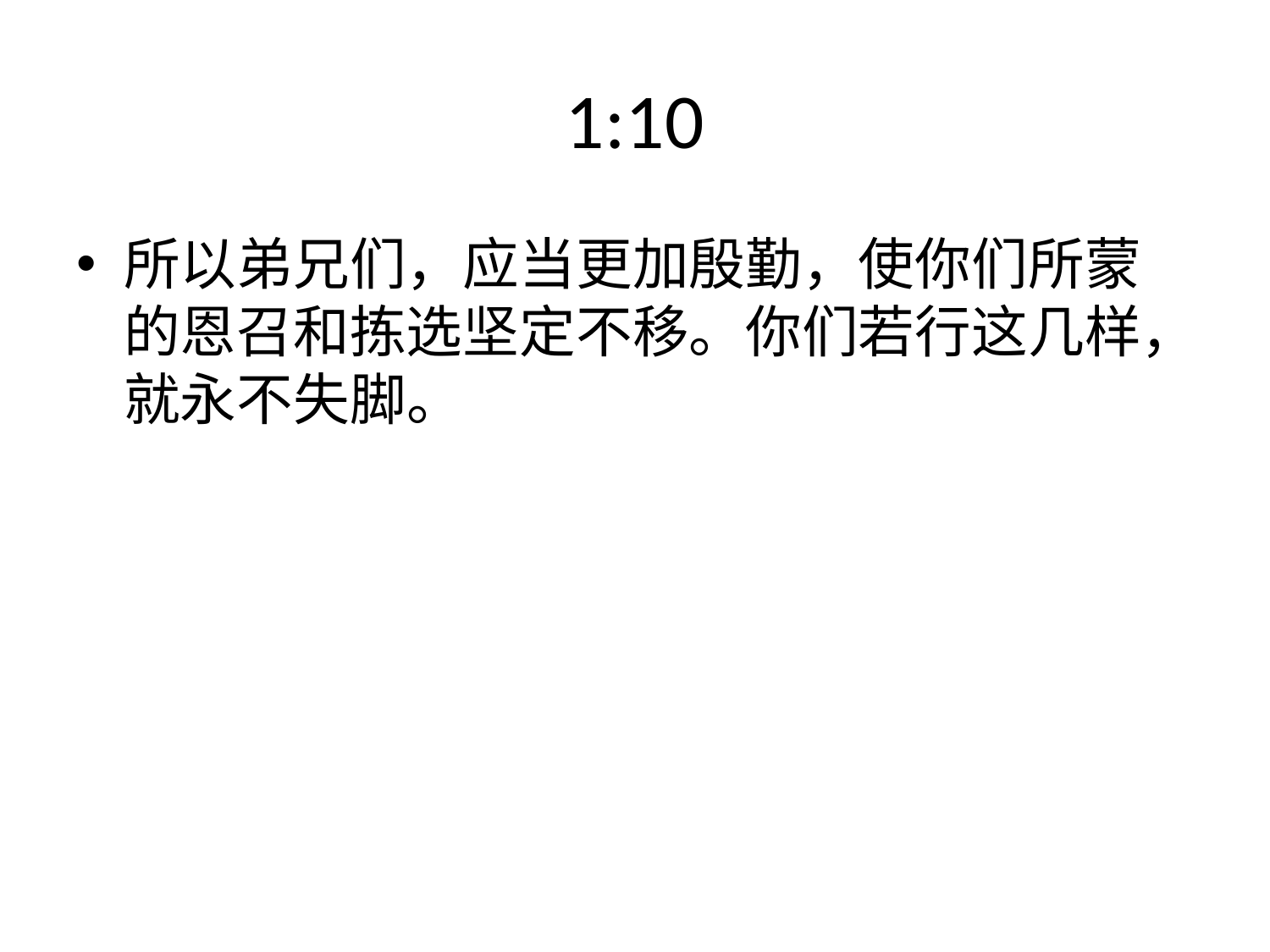

# 1:10
所以弟兄们，应当更加殷勤，使你们所蒙的恩召和拣选坚定不移。你们若行这几样，就永不失脚。